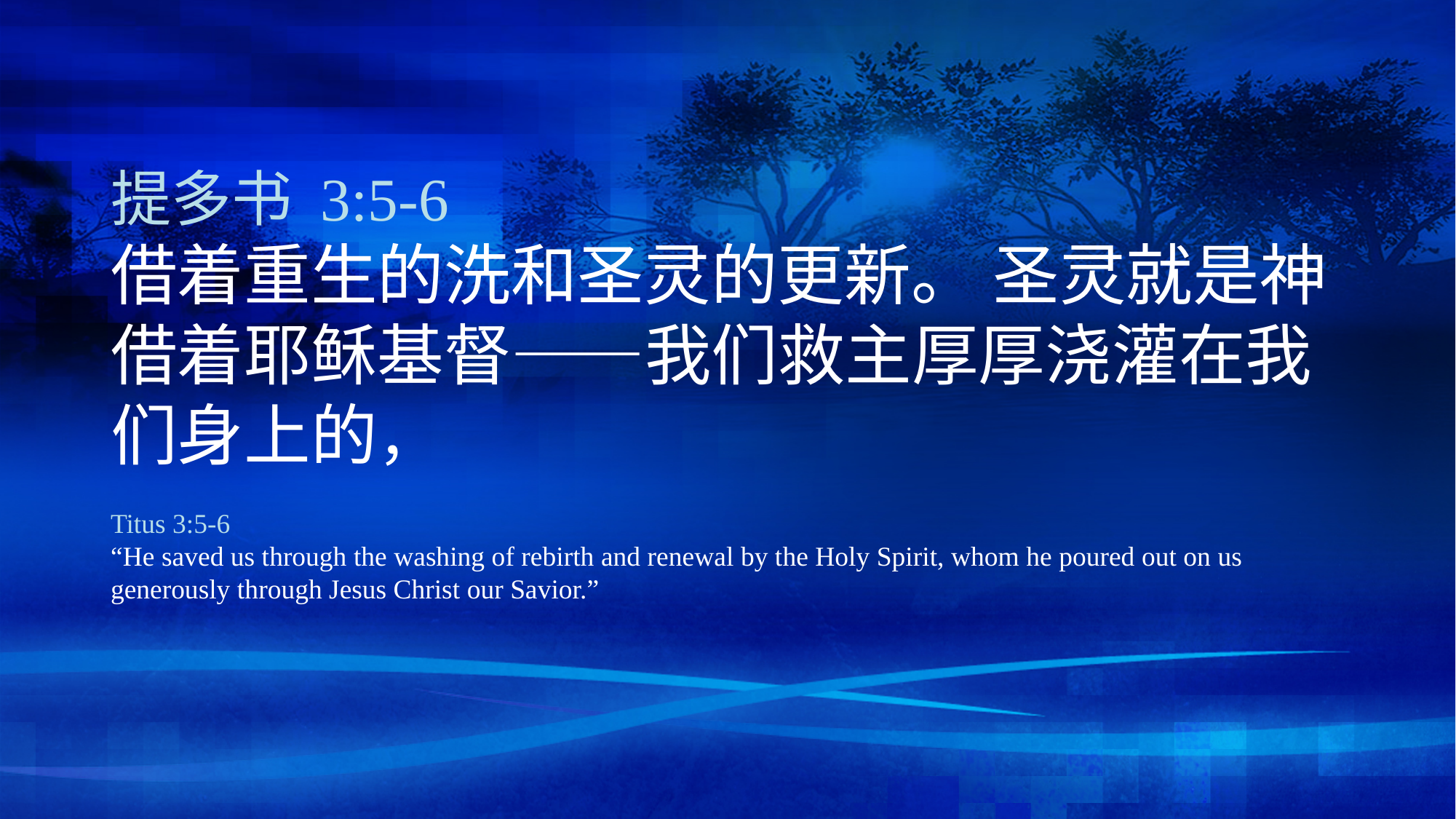

提多书 3:5-6
借着重生的洗和圣灵的更新。 圣灵就是神借着耶稣基督——我们救主厚厚浇灌在我们身上的，

Titus 3:5-6
“He saved us through the washing of rebirth and renewal by the Holy Spirit, whom he poured out on us generously through Jesus Christ our Savior.”